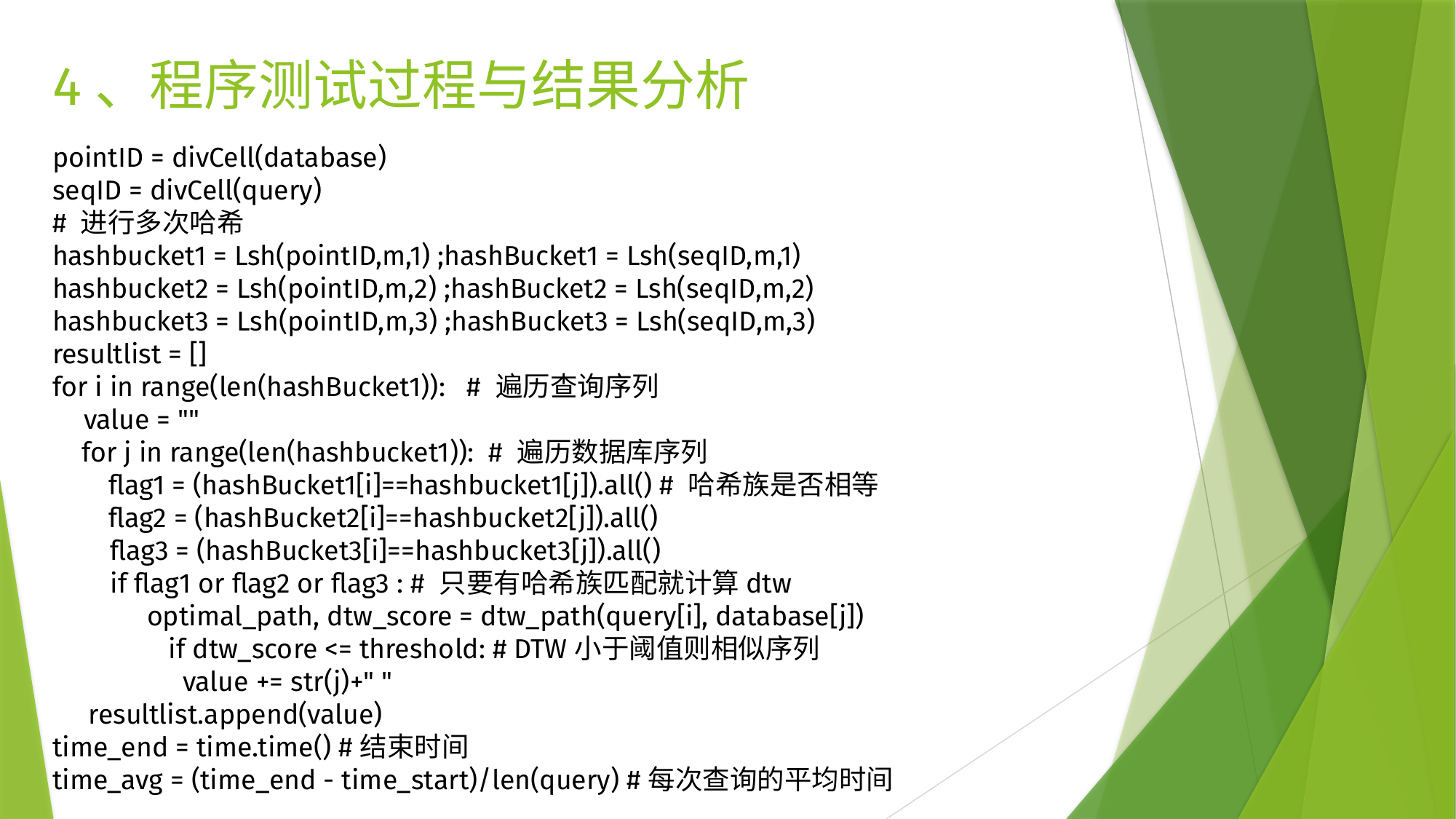

# 4、程序测试过程与结果分析
pointID = divCell(database)
seqID = divCell(query)
# 进行多次哈希 hashbucket1 = Lsh(pointID,m,1) ;hashBucket1 = Lsh(seqID,m,1) hashbucket2 = Lsh(pointID,m,2) ;hashBucket2 = Lsh(seqID,m,2) hashbucket3 = Lsh(pointID,m,3) ;hashBucket3 = Lsh(seqID,m,3) resultlist = [] for i in range(len(hashBucket1)):   # 遍历查询序列 value = "" for j in range(len(hashbucket1)):  # 遍历数据库序列 flag1 = (hashBucket1[i]==hashbucket1[j]).all() # 哈希族是否相等 flag2 = (hashBucket2[i]==hashbucket2[j]).all() flag3 = (hashBucket3[i]==hashbucket3[j]).all() if flag1 or flag2 or flag3 : # 只要有哈希族匹配就计算dtw
             optimal_path, dtw_score = dtw_path(query[i], database[j])
                if dtw_score <= threshold: # DTW小于阈值则相似序列
                    value += str(j)+" "
     resultlist.append(value)
time_end = time.time() #结束时间
time_avg = (time_end - time_start)/len(query) #每次查询的平均时间